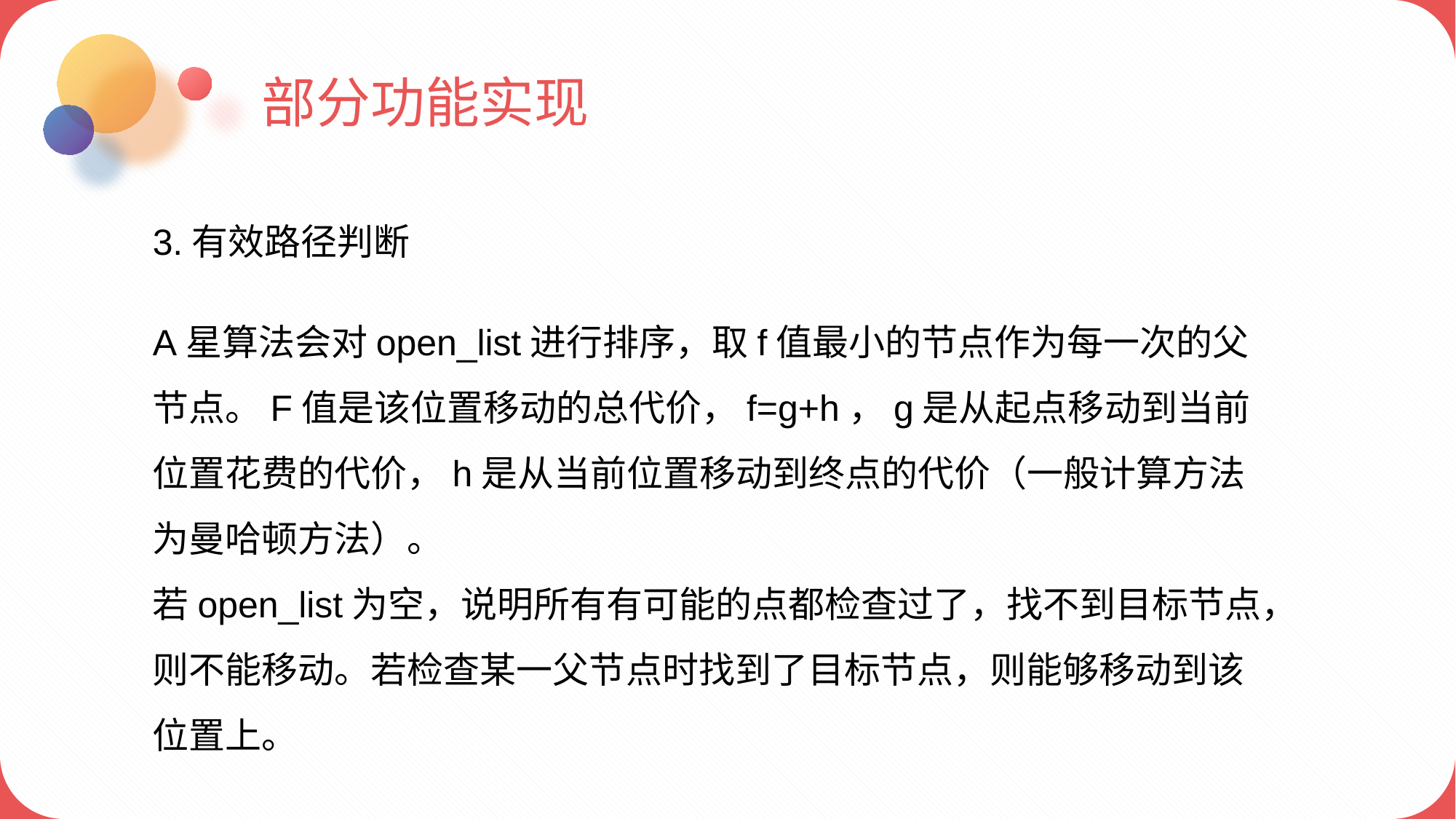

部分功能实现
3.有效路径判断
A星算法会对open_list进行排序，取f值最小的节点作为每一次的父节点。F值是该位置移动的总代价，f=g+h，g是从起点移动到当前位置花费的代价，h是从当前位置移动到终点的代价（一般计算方法为曼哈顿方法）。
若open_list为空，说明所有有可能的点都检查过了，找不到目标节点，则不能移动。若检查某一父节点时找到了目标节点，则能够移动到该位置上。